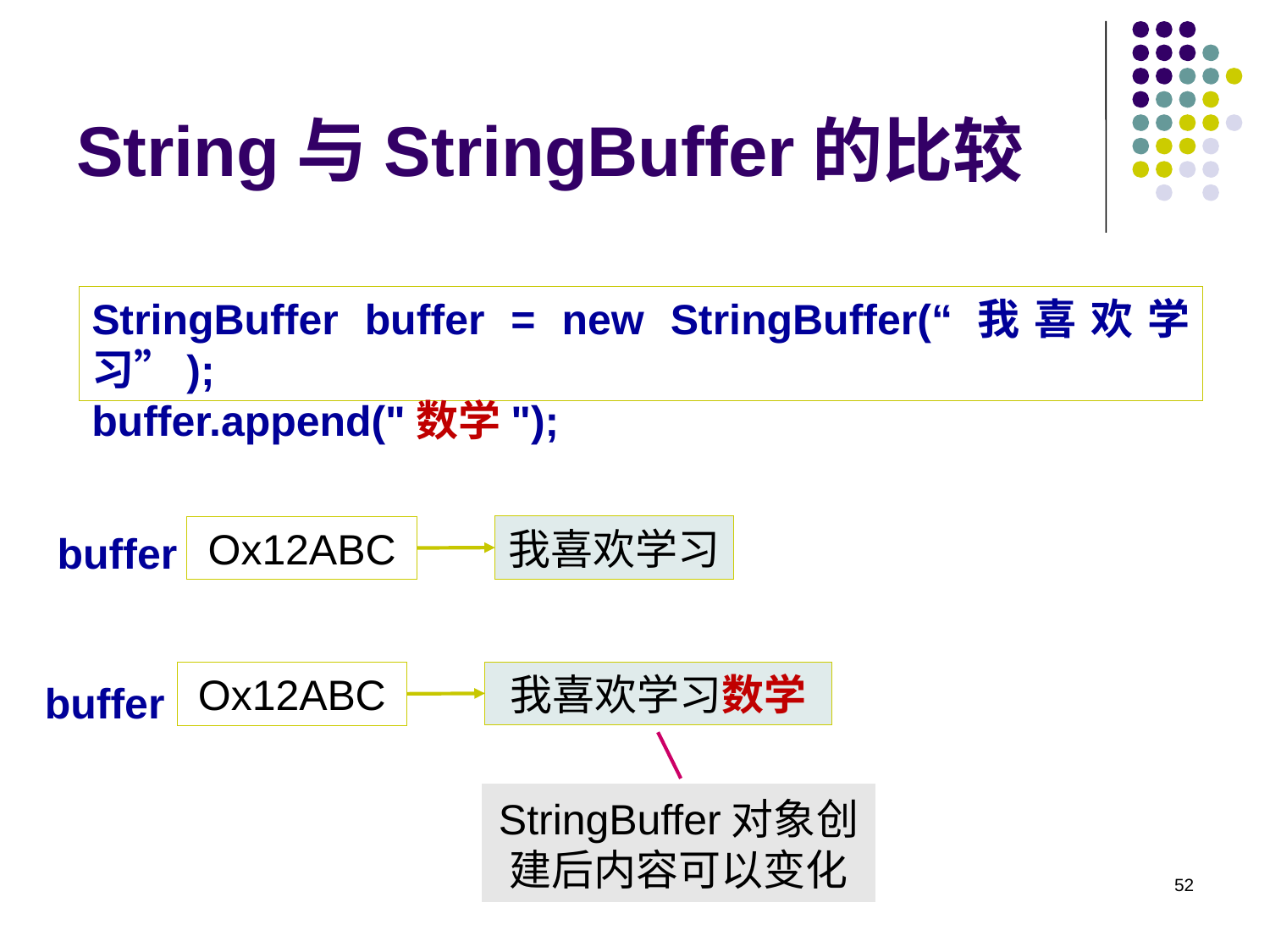

# String与StringBuffer的比较

StringBuffer buffer = new StringBuffer(“我喜欢学习”);
buffer.append("数学");
我喜欢学习
Ox12ABC
buffer
我喜欢学习数学
Ox12ABC
buffer
StringBuffer对象创建后内容可以变化
52